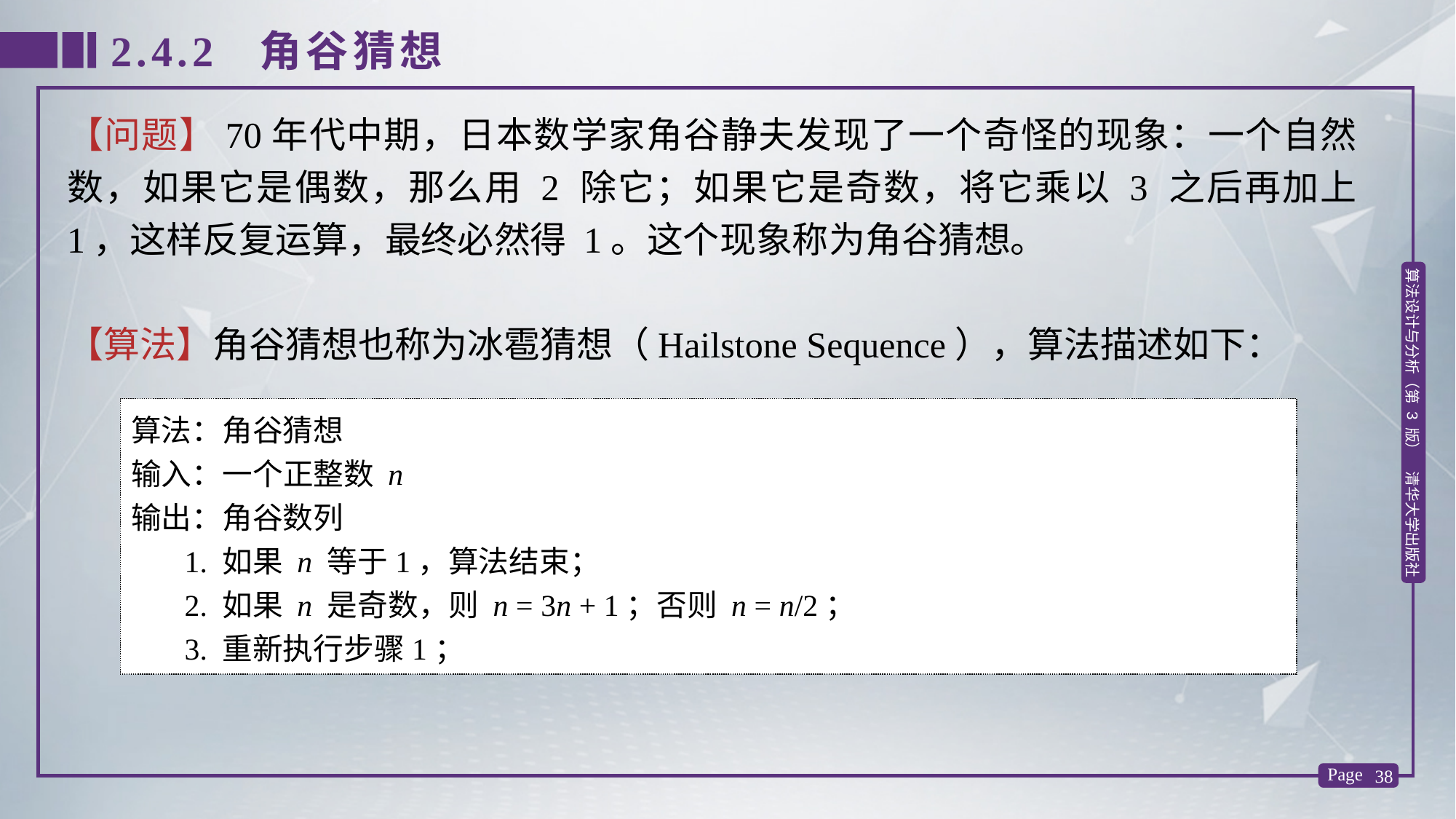

2.4.2  角谷猜想
【问题】70年代中期，日本数学家角谷静夫发现了一个奇怪的现象：一个自然数，如果它是偶数，那么用 2 除它；如果它是奇数，将它乘以 3 之后再加上 1，这样反复运算，最终必然得 1。这个现象称为角谷猜想。

【算法】角谷猜想也称为冰雹猜想（Hailstone Sequence），算法描述如下：
算法：角谷猜想
输入：一个正整数 n
输出：角谷数列
       1. 如果 n 等于1，算法结束；
       2. 如果 n 是奇数，则 n = 3n + 1；否则 n = n/2；
       3. 重新执行步骤1；